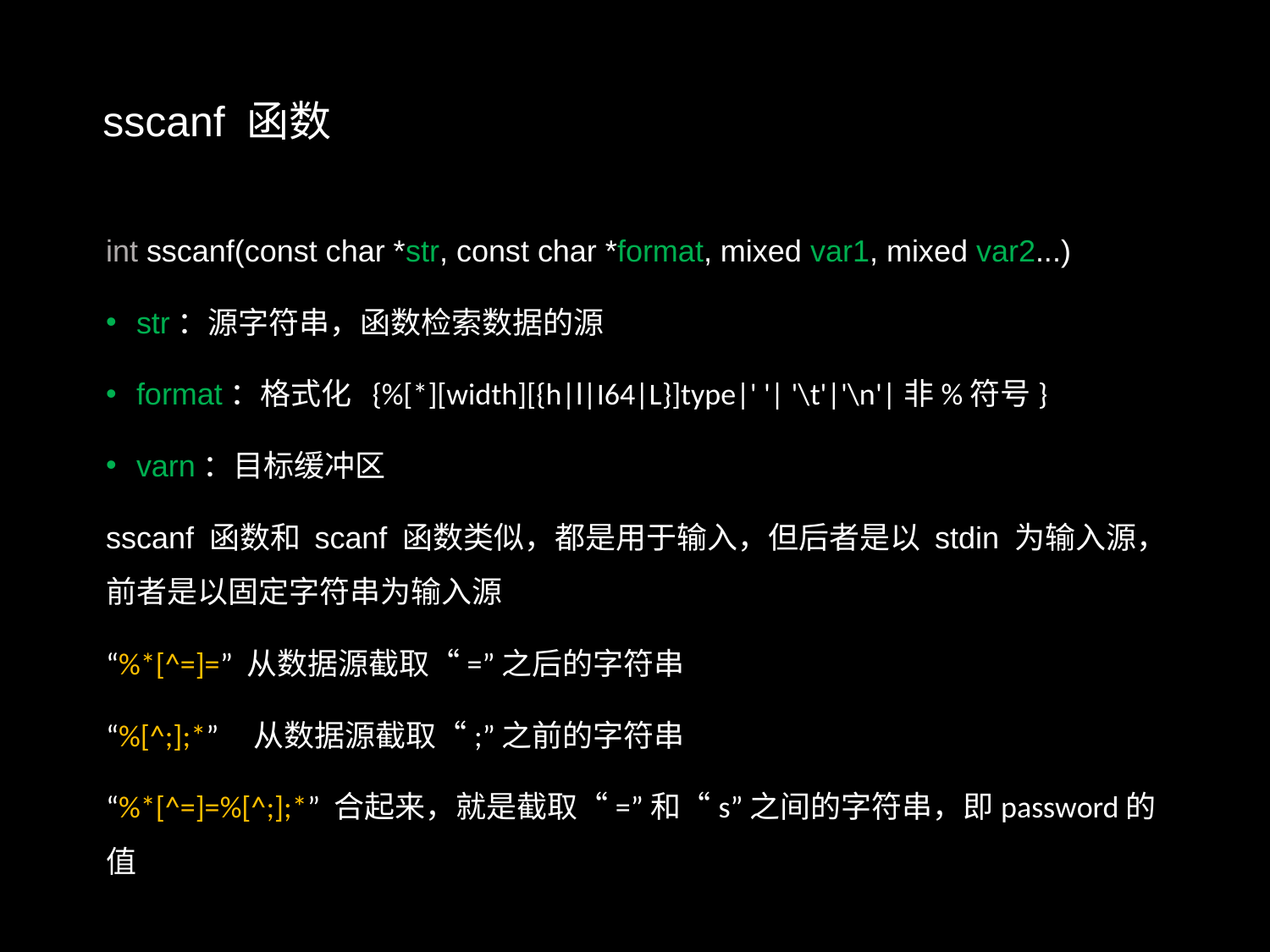

sscanf 函数
int sscanf(const char *str, const char *format, mixed var1, mixed var2...)
str：源字符串，函数检索数据的源
format：格式化  {%[*][width][{h|l|I64|L}]type|' '| '\t'|'\n'|非%符号}
varn：目标缓冲区
sscanf 函数和 scanf 函数类似，都是用于输入，但后者是以 stdin 为输入源，前者是以固定字符串为输入源
“%*[^=]=” 从数据源截取“=”之后的字符串
“%[^;];*”    从数据源截取“;”之前的字符串
“%*[^=]=%[^;];*” 合起来，就是截取“=”和“s”之间的字符串，即password的值